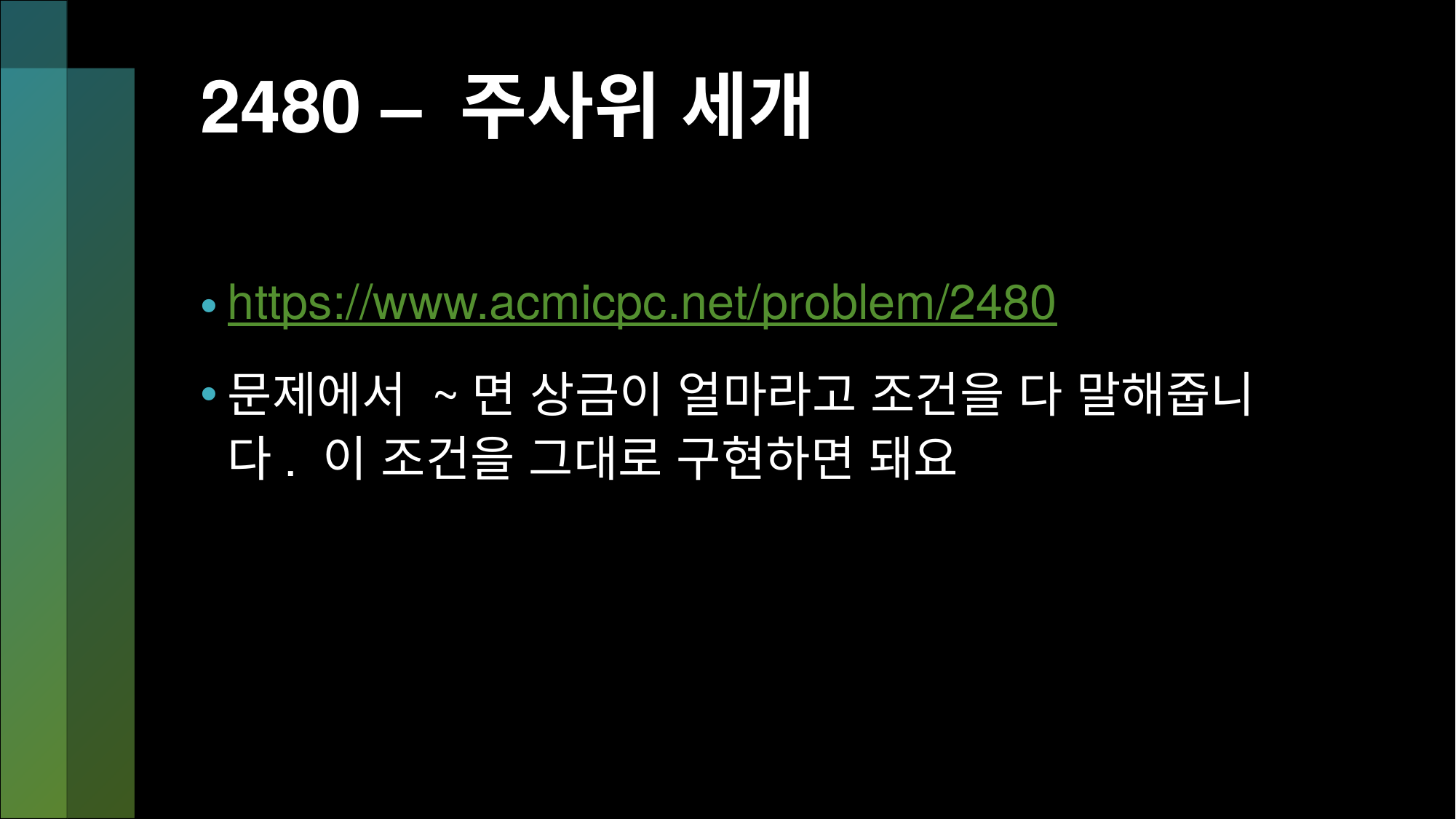

# 2480 – 주사위 세개
https://www.acmicpc.net/problem/2480
문제에서 ~면 상금이 얼마라고 조건을 다 말해줍니다. 이 조건을 그대로 구현하면 돼요